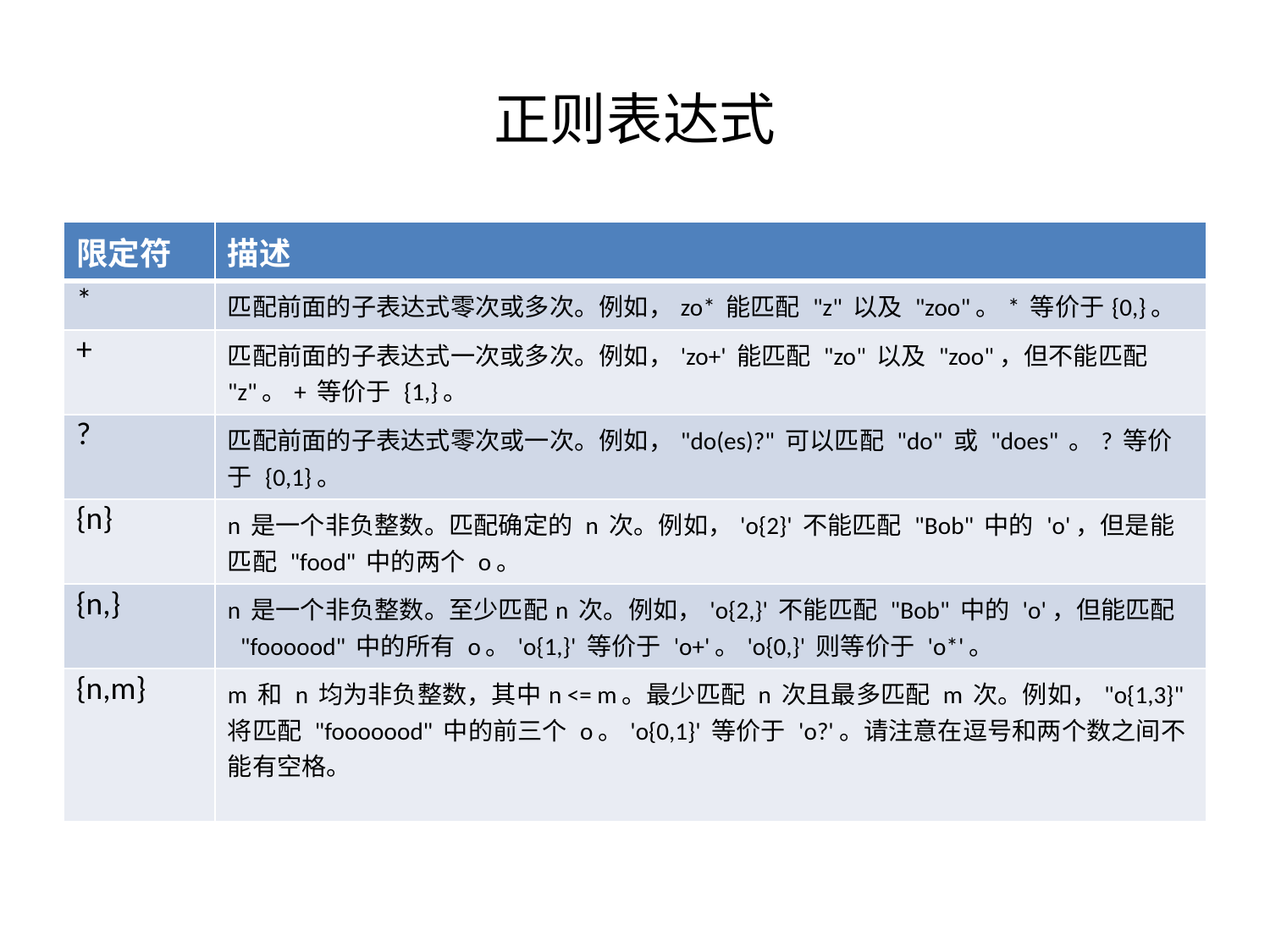

# 正则表达式
| 限定符 | 描述 |
| --- | --- |
| \* | 匹配前面的子表达式零次或多次。例如，zo\* 能匹配 "z" 以及 "zoo"。\* 等价于{0,}。 |
| + | 匹配前面的子表达式一次或多次。例如，'zo+' 能匹配 "zo" 以及 "zoo"，但不能匹配 "z"。+ 等价于 {1,}。 |
| ? | 匹配前面的子表达式零次或一次。例如，"do(es)?" 可以匹配 "do" 或 "does" 。? 等价于 {0,1}。 |
| {n} | n 是一个非负整数。匹配确定的 n 次。例如，'o{2}' 不能匹配 "Bob" 中的 'o'，但是能匹配 "food" 中的两个 o。 |
| {n,} | n 是一个非负整数。至少匹配n 次。例如，'o{2,}' 不能匹配 "Bob" 中的 'o'，但能匹配 "foooood" 中的所有 o。'o{1,}' 等价于 'o+'。'o{0,}' 则等价于 'o\*'。 |
| {n,m} | m 和 n 均为非负整数，其中n <= m。最少匹配 n 次且最多匹配 m 次。例如，"o{1,3}" 将匹配 "fooooood" 中的前三个 o。'o{0,1}' 等价于 'o?'。请注意在逗号和两个数之间不能有空格。 |